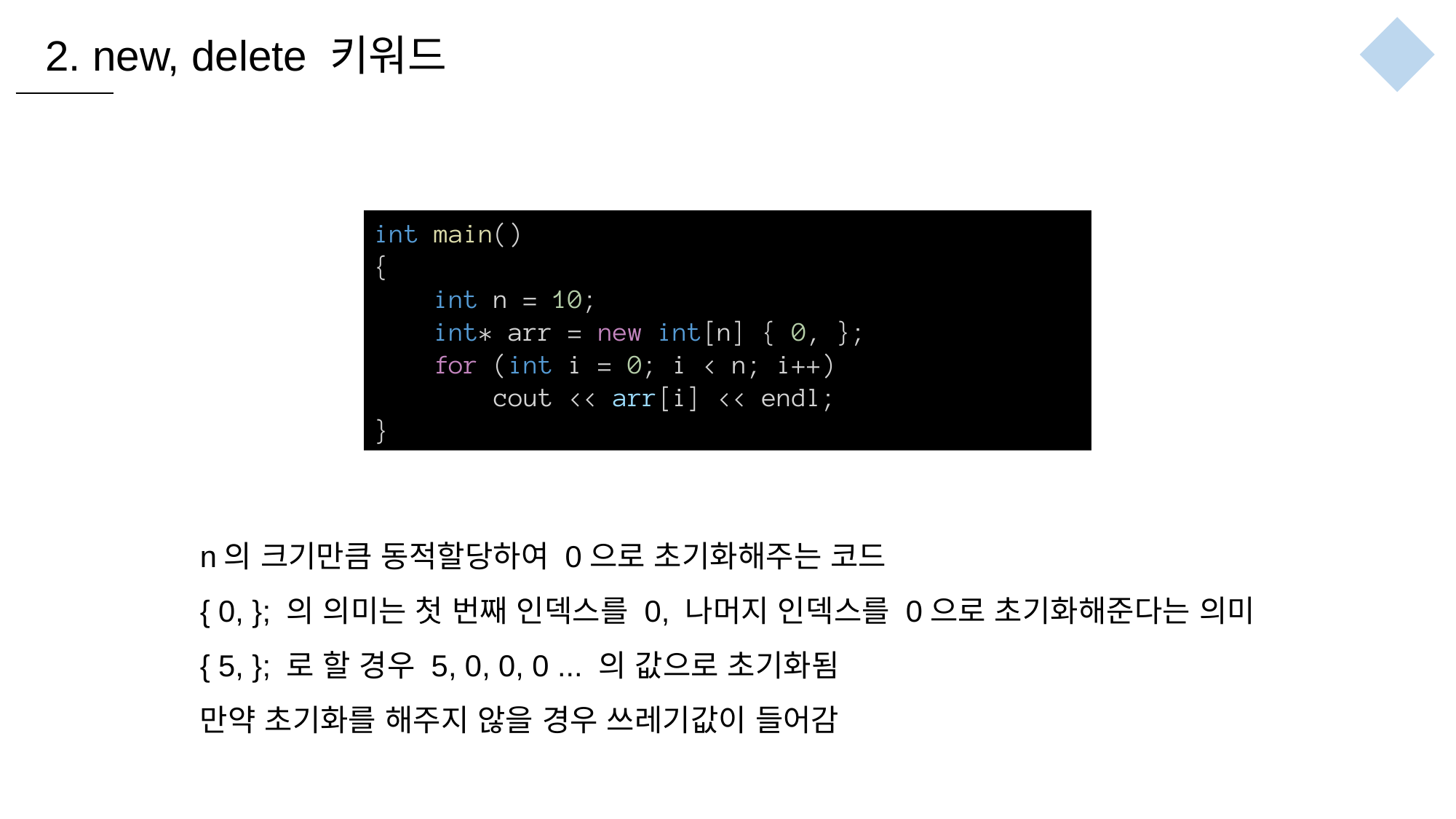

2. new, delete 키워드
int main()
{
    int n = 10;
    int* arr = new int[n] { 0, };
    for (int i = 0; i < n; i++)
        cout << arr[i] << endl;
}
n의 크기만큼 동적할당하여 0으로 초기화해주는 코드
{ 0, }; 의 의미는 첫 번째 인덱스를 0, 나머지 인덱스를 0으로 초기화해준다는 의미
{ 5, }; 로 할 경우 5, 0, 0, 0 ... 의 값으로 초기화됨
만약 초기화를 해주지 않을 경우 쓰레기값이 들어감